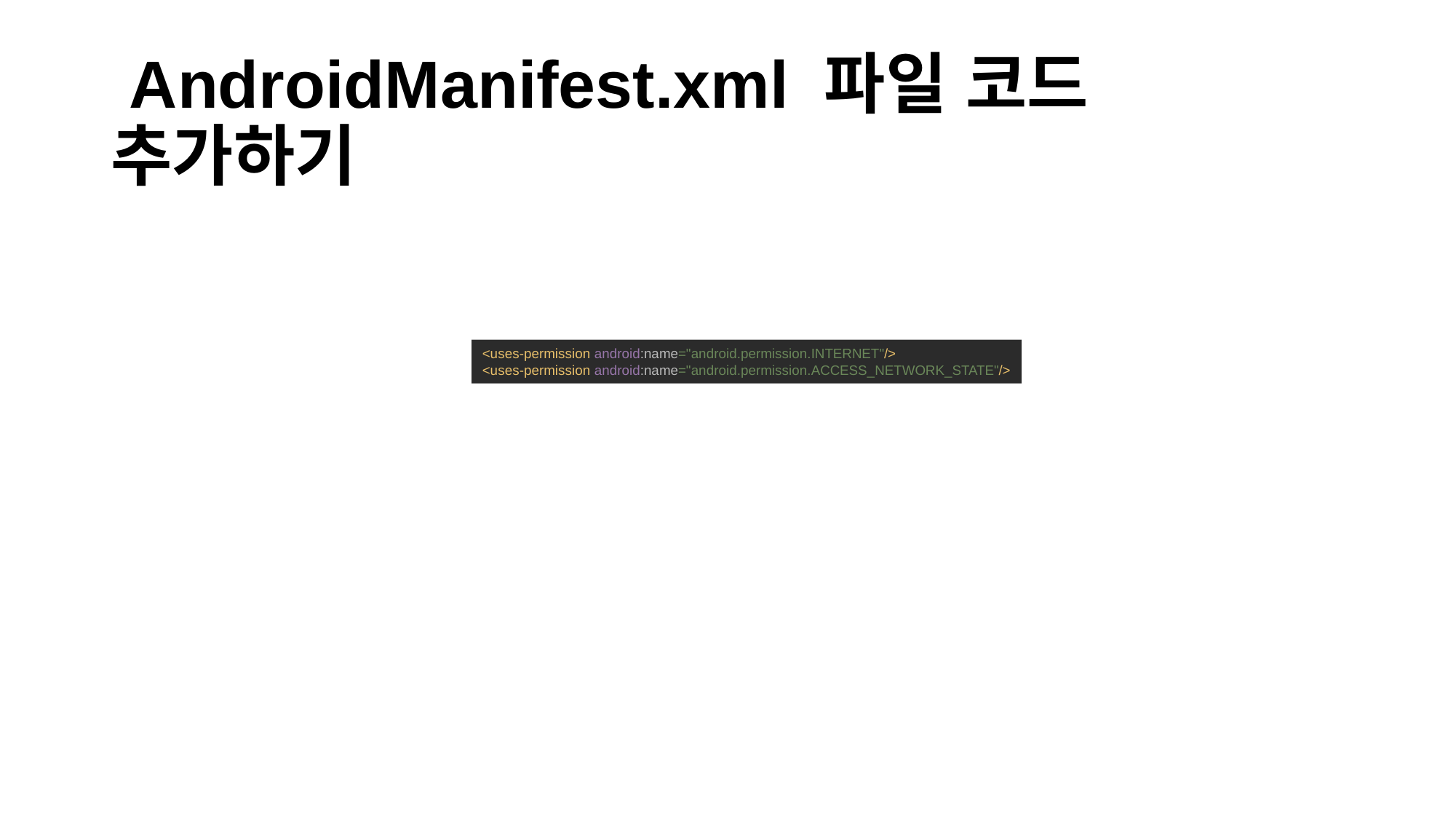

# AndroidManifest.xml 파일 코드 추가하기
<uses-permission android:name="android.permission.INTERNET"/>
<uses-permission android:name="android.permission.ACCESS_NETWORK_STATE"/>